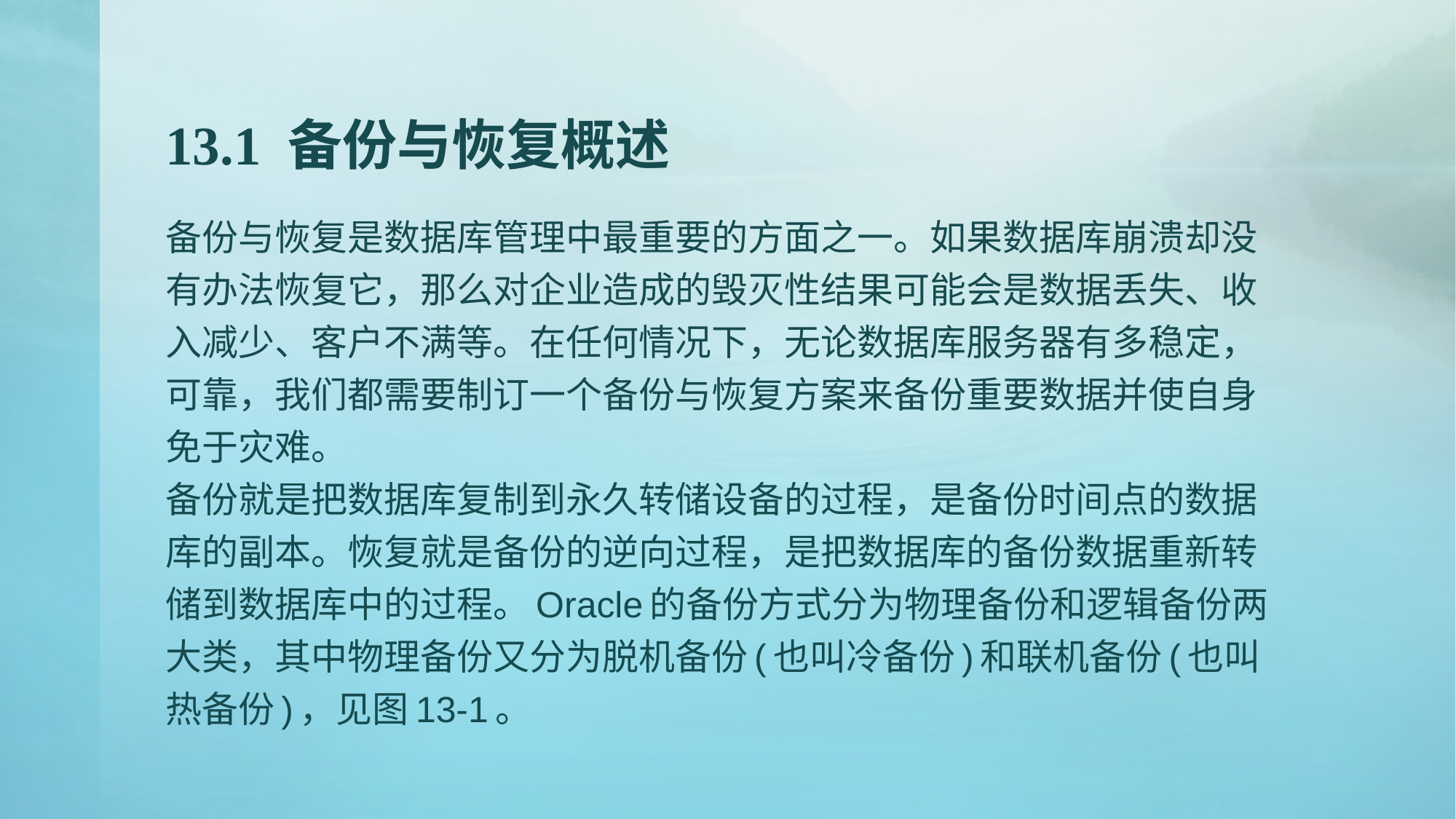

# 13.1 备份与恢复概述
备份与恢复是数据库管理中最重要的方面之一。如果数据库崩溃却没有办法恢复它，那么对企业造成的毁灭性结果可能会是数据丢失、收入减少、客户不满等。在任何情况下，无论数据库服务器有多稳定，可靠，我们都需要制订一个备份与恢复方案来备份重要数据并使自身免于灾难。
备份就是把数据库复制到永久转储设备的过程，是备份时间点的数据库的副本。恢复就是备份的逆向过程，是把数据库的备份数据重新转储到数据库中的过程。Oracle的备份方式分为物理备份和逻辑备份两大类，其中物理备份又分为脱机备份(也叫冷备份)和联机备份(也叫热备份)，见图13-1。